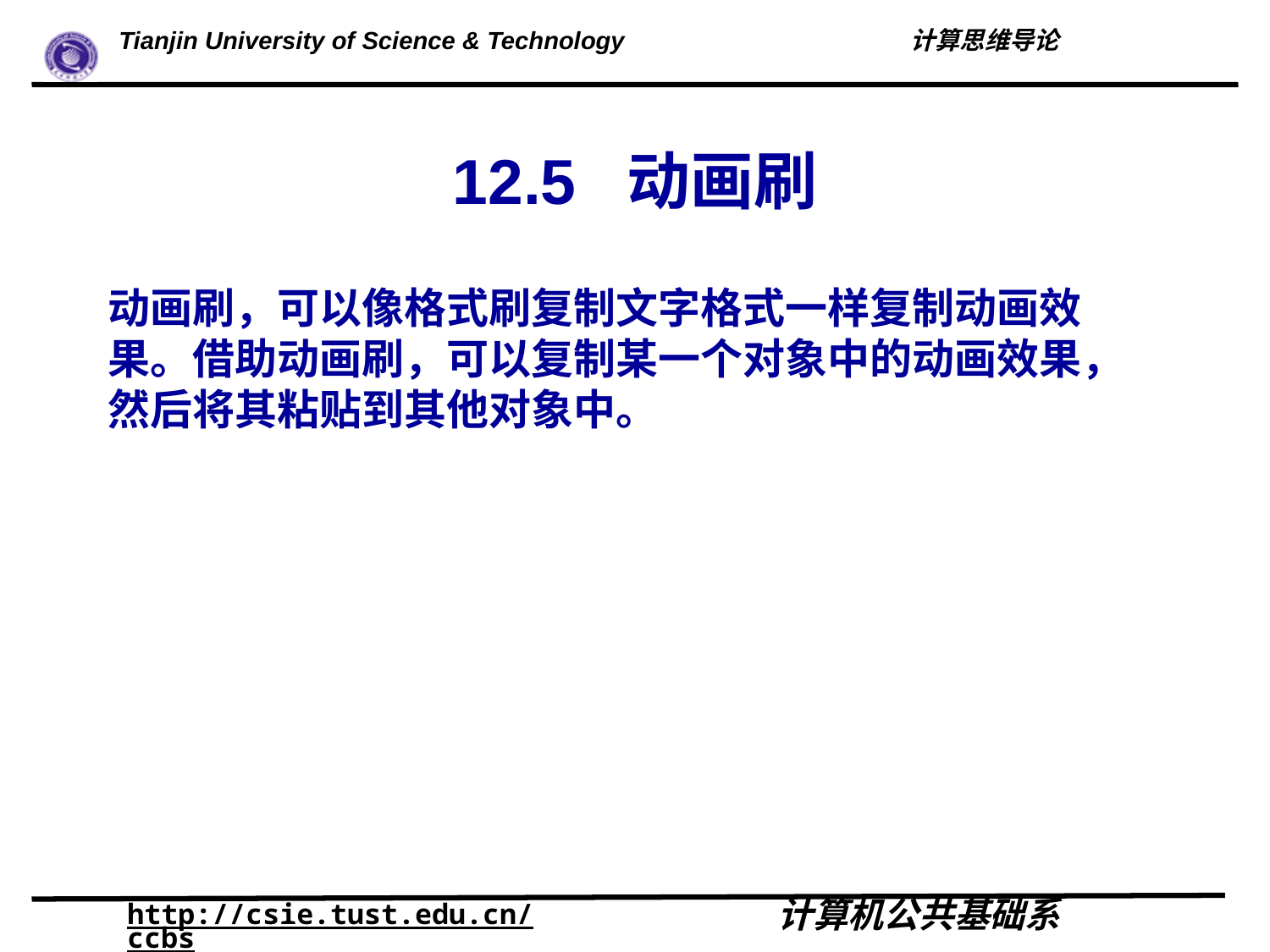

# 12.5  动画刷
动画刷，可以像格式刷复制文字格式一样复制动画效果。借助动画刷，可以复制某一个对象中的动画效果，然后将其粘贴到其他对象中。